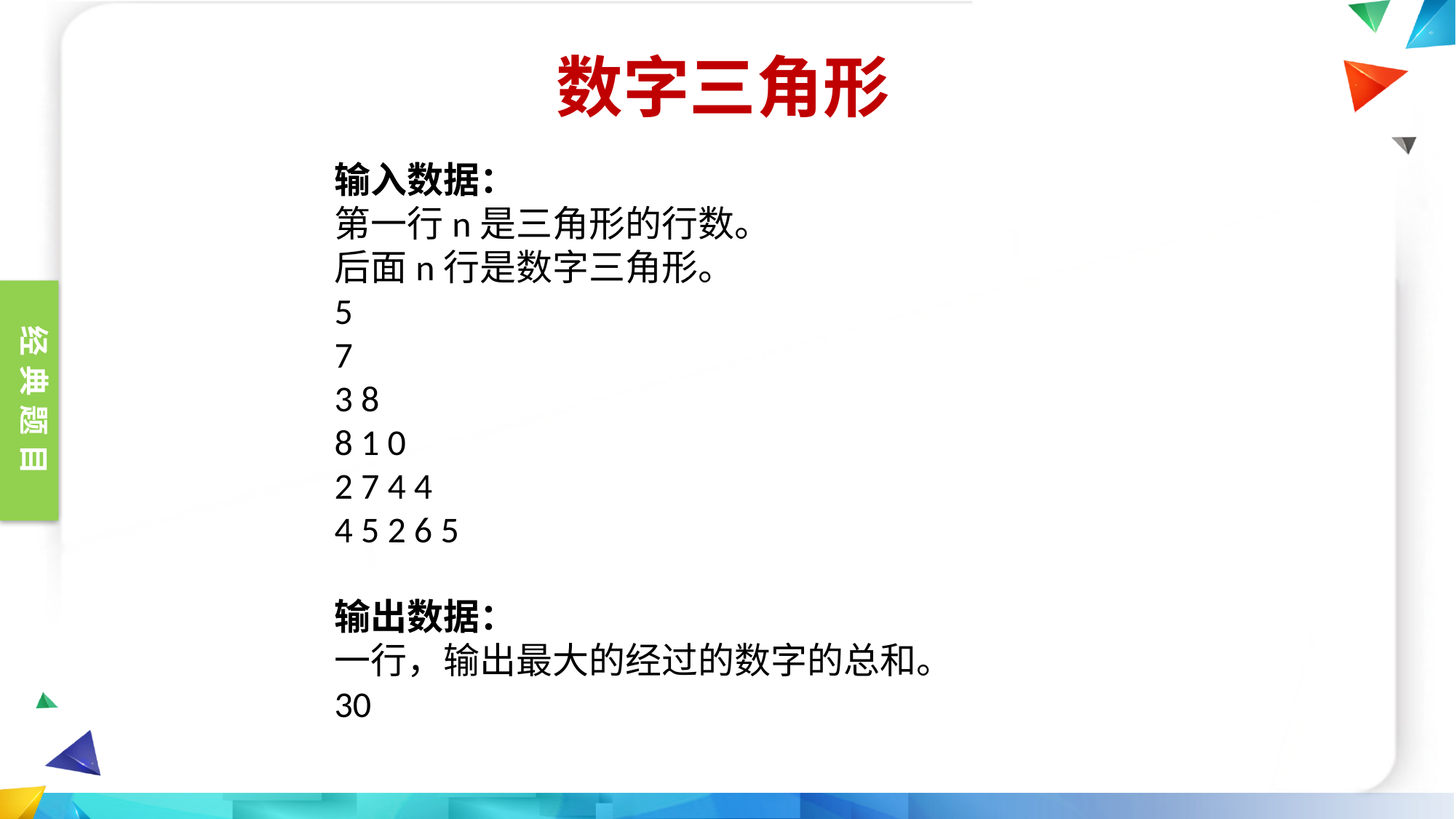

数字三角形
输入数据：
第一行n是三角形的行数。
后面n行是数字三角形。
5
7
3 8
8 1 0
2 7 4 4
4 5 2 6 5

输出数据：
一行，输出最大的经过的数字的总和。
30